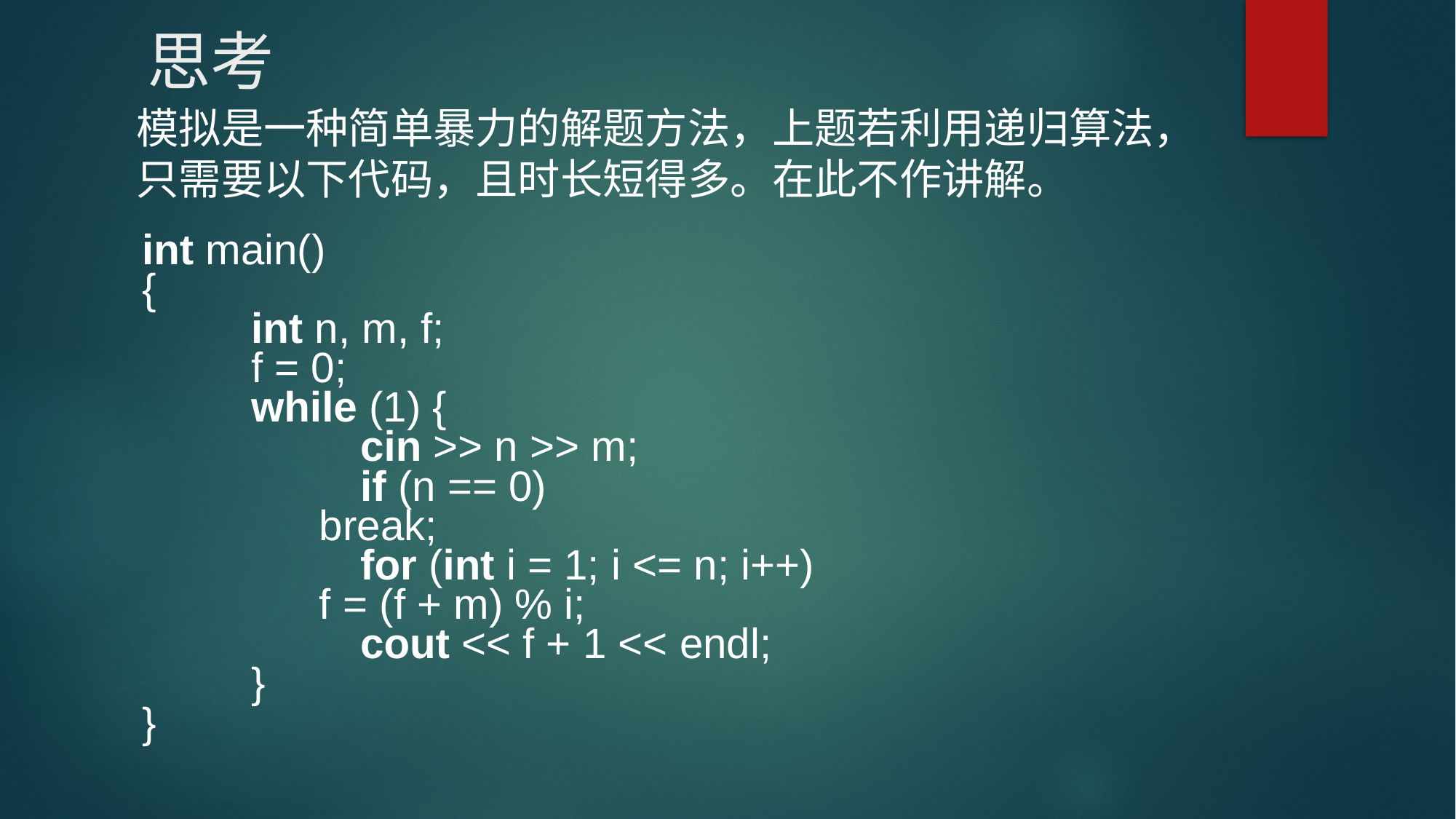

# 思考
模拟是一种简单暴力的解题方法，上题若利用递归算法，只需要以下代码，且时长短得多。在此不作讲解。

int main()
{
	int n, m, f;
	f = 0;
	while (1) {
		cin >> n >> m;
		if (n == 0)
               break;
		for (int i = 1; i <= n; i++)
               f = (f + m) % i;
		cout << f + 1 << endl;
	}
}